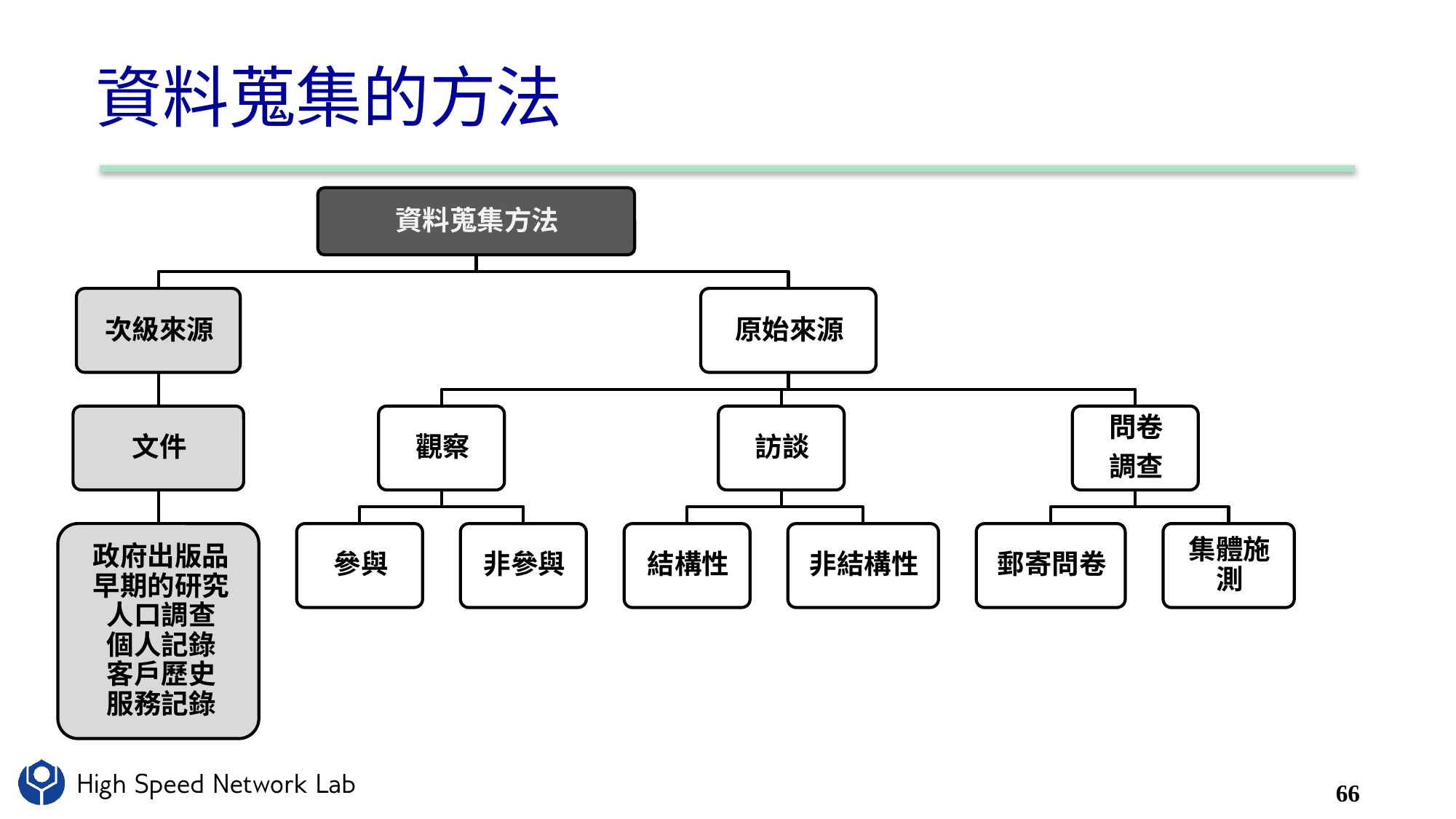

# 資料蒐集的方法
資料蒐集方法
次級來源
文件
政府出版品
早期的研究
人口調查
個人記錄
客戶歷史
服務記錄
原始來源
觀察
參與
非參與
訪談
結構性
非結構性
問卷
調查
郵寄問卷
集體施測
66